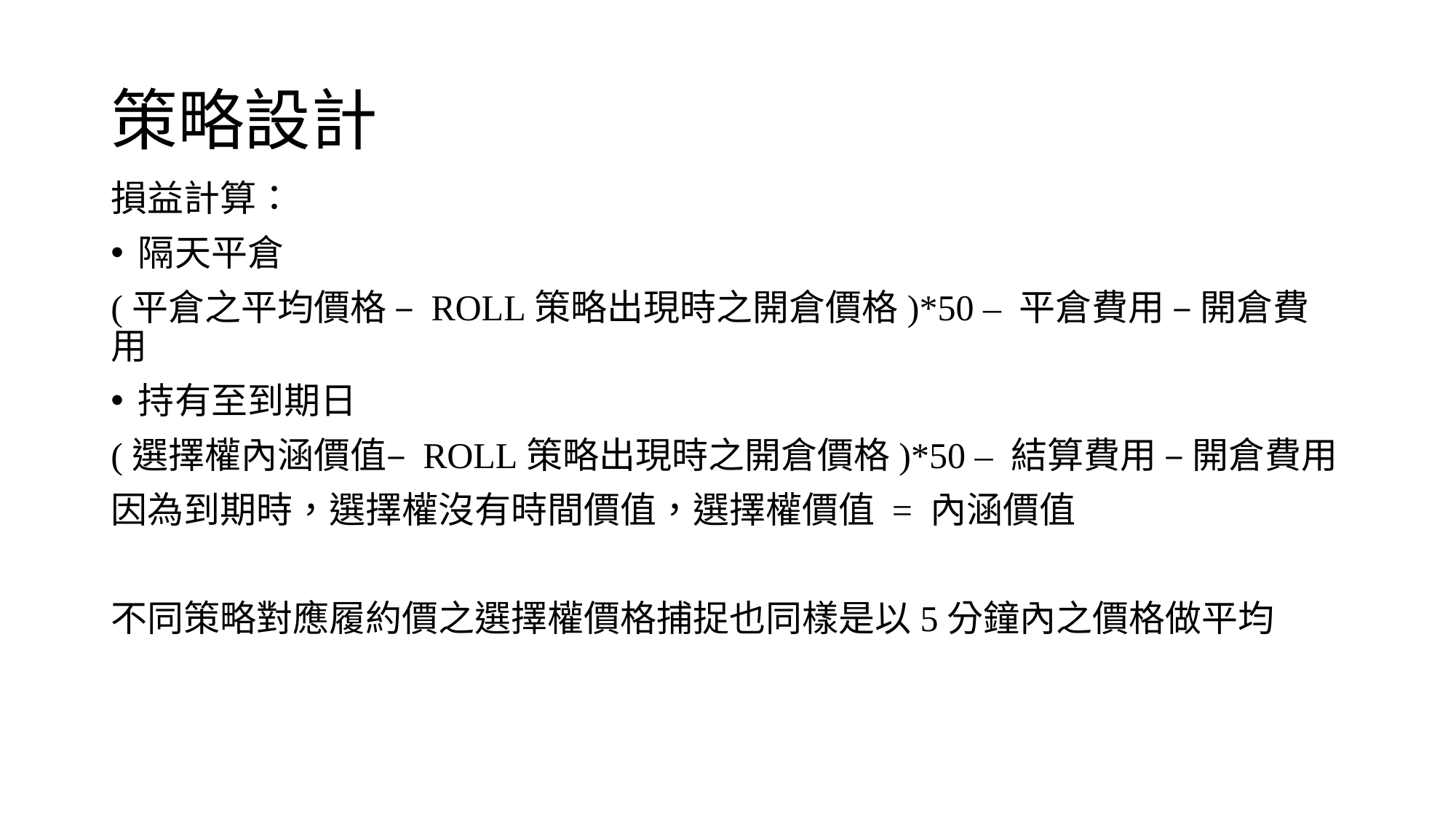

# 策略設計
損益計算：
隔天平倉
(平倉之平均價格 – ROLL策略出現時之開倉價格)*50 – 平倉費用 – 開倉費用
持有至到期日
(選擇權內涵價值– ROLL策略出現時之開倉價格)*50 – 結算費用 – 開倉費用
因為到期時，選擇權沒有時間價值，選擇權價值 = 內涵價值

不同策略對應履約價之選擇權價格捕捉也同樣是以5分鐘內之價格做平均